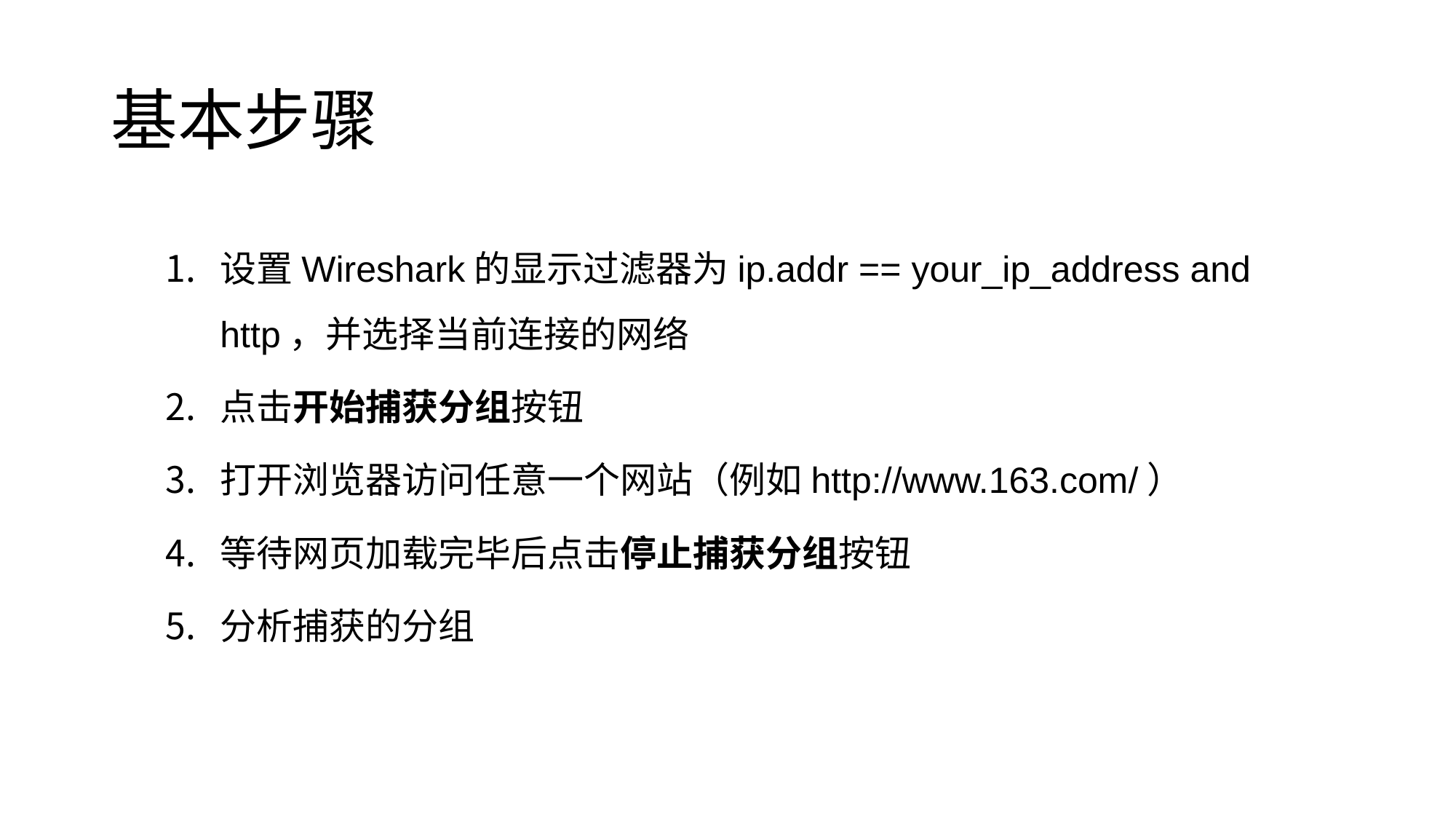

# 基本步骤
设置Wireshark的显示过滤器为ip.addr == your_ip_address and http，并选择当前连接的网络
点击开始捕获分组按钮
打开浏览器访问任意一个网站（例如http://www.163.com/）
等待网页加载完毕后点击停止捕获分组按钮
分析捕获的分组